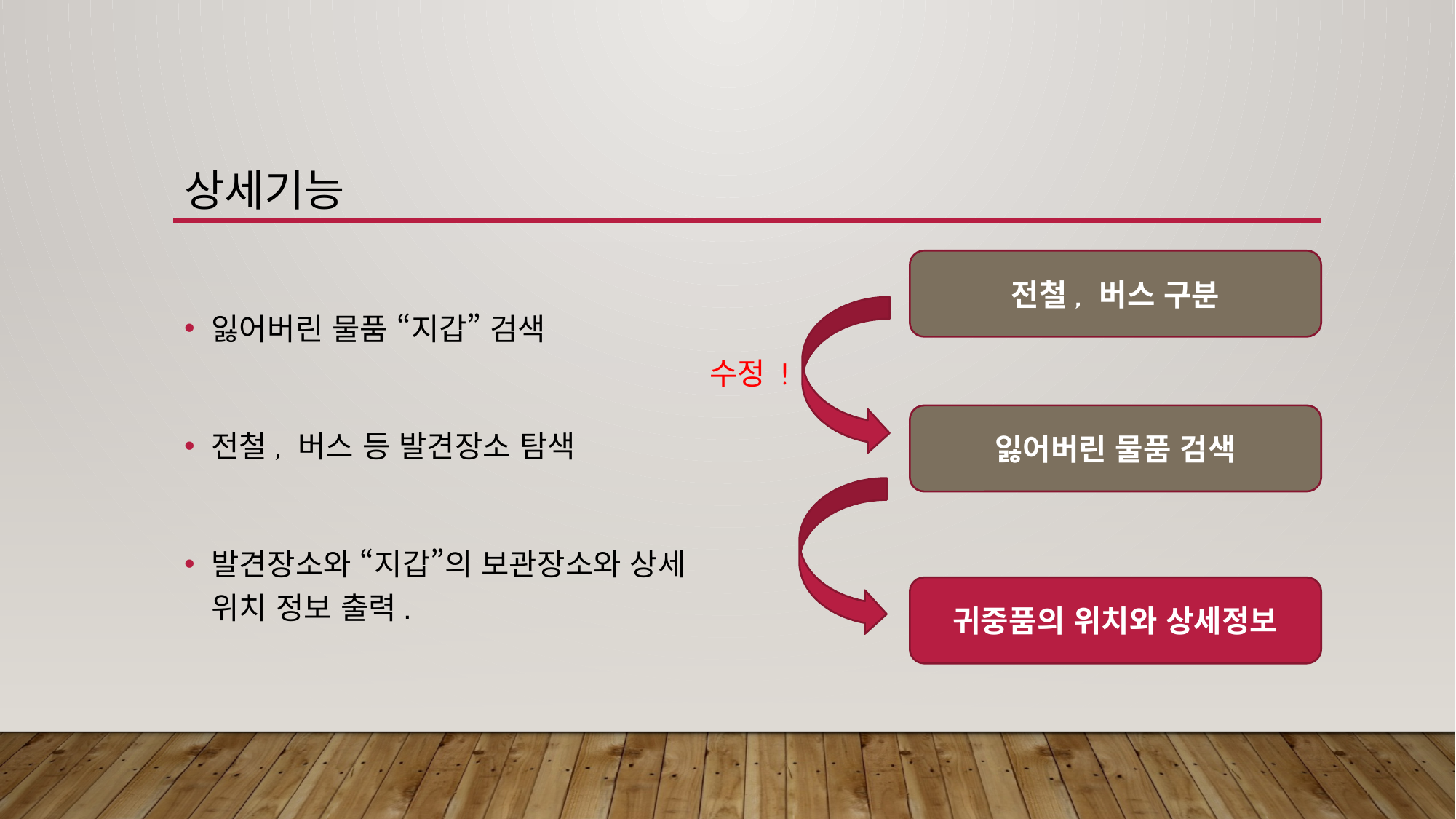

# 상세기능
전철, 버스 구분

잃어버린 물품 “지갑” 검색

전철, 버스 등 발견장소 탐색

발견장소와 “지갑”의 보관장소와 상세 위치 정보 출력.
수정 !
잃어버린 물품 검색

귀중품의 위치와 상세정보